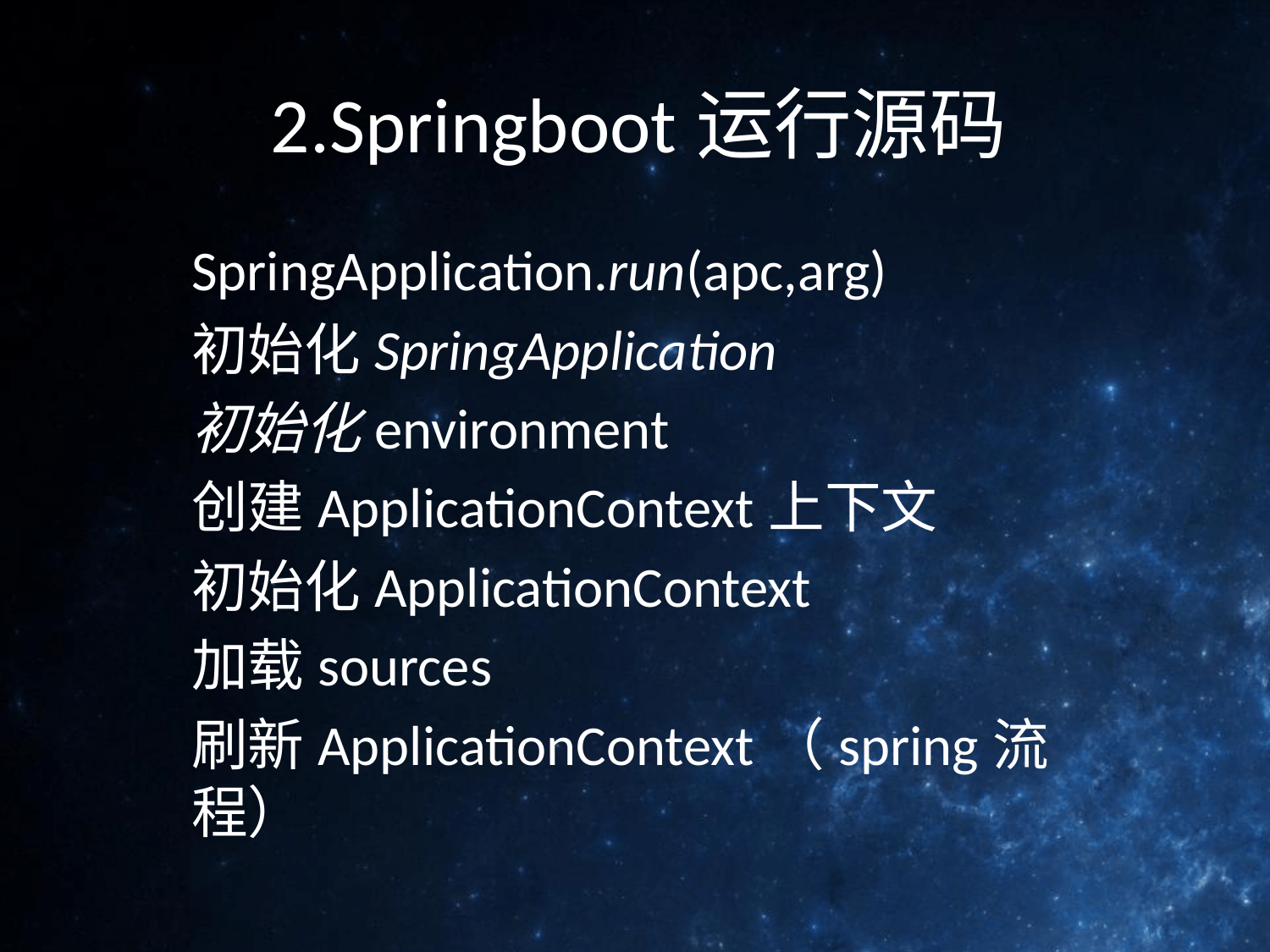

# 2.Springboot运行源码
SpringApplication.run(apc,arg)
初始化SpringApplication
初始化environment
创建ApplicationContext上下文
初始化ApplicationContext
加载sources
刷新ApplicationContext（spring流程）